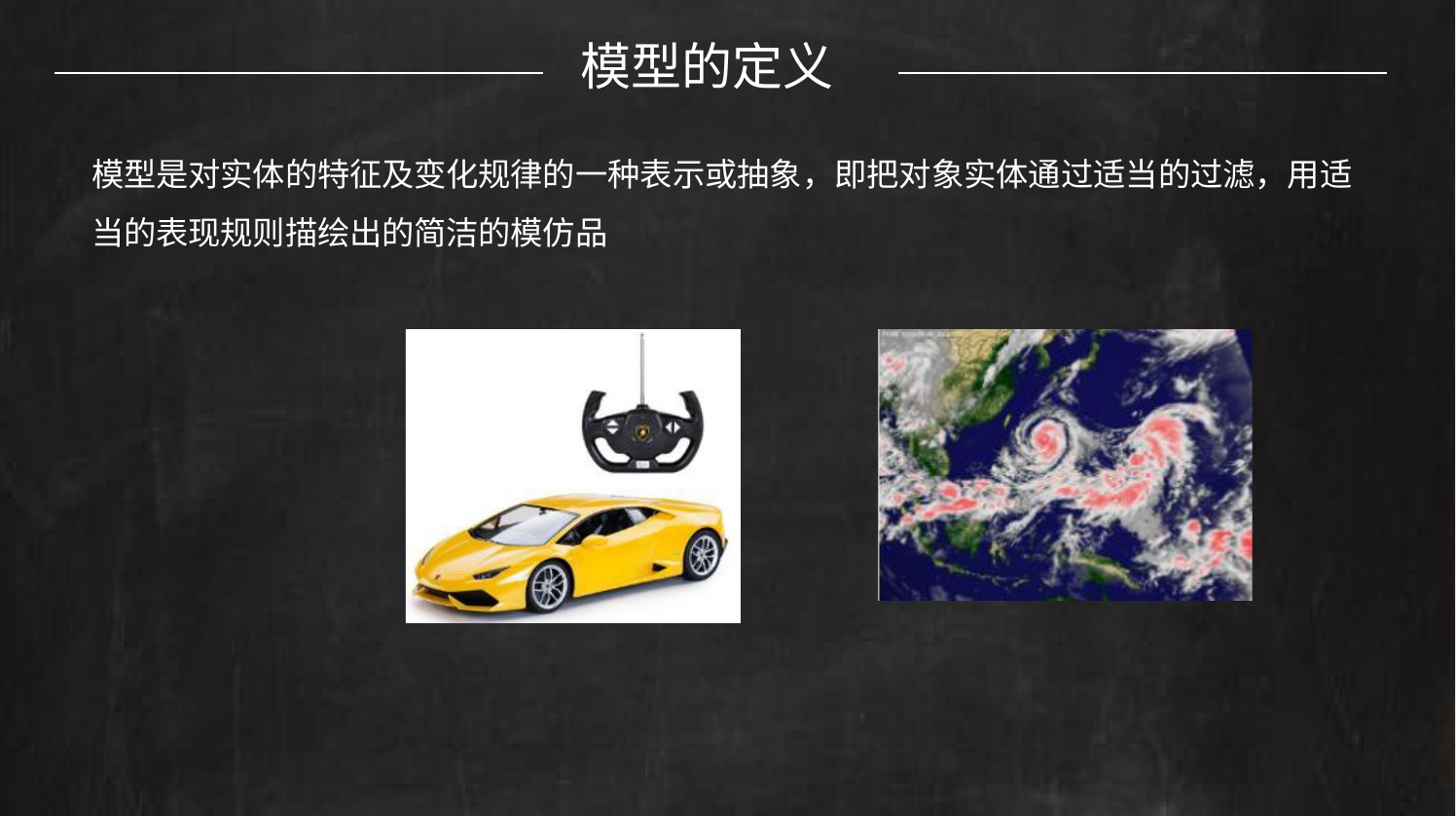

模型的定义

模型是对实体的特征及变化规律的一种表示或抽象，即把对象实体通过适当的过滤，用适 当的表现规则描绘出的简洁的模仿品